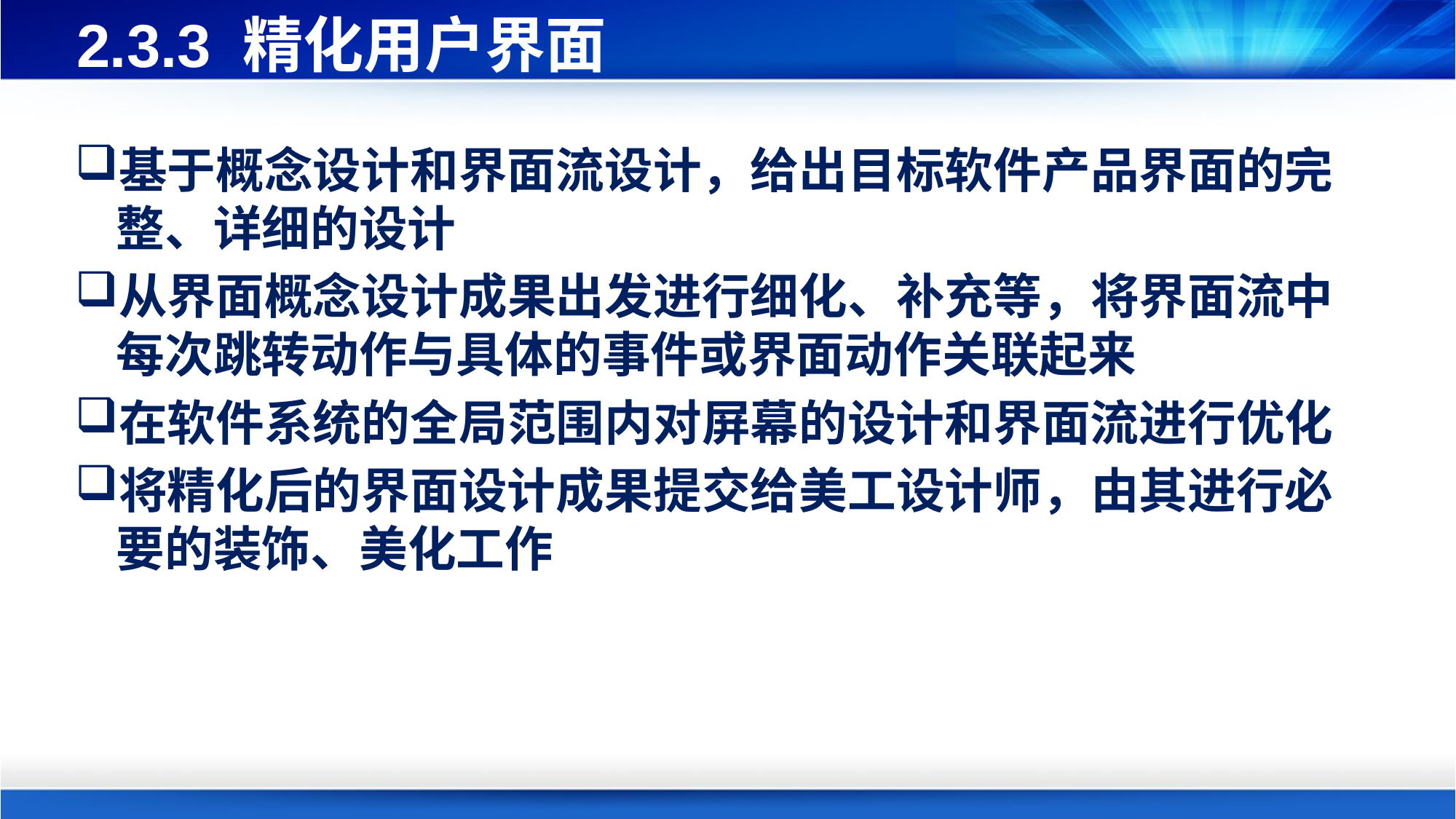

# 2.3.3 精化用户界面
基于概念设计和界面流设计，给出目标软件产品界面的完整、详细的设计
从界面概念设计成果出发进行细化、补充等，将界面流中每次跳转动作与具体的事件或界面动作关联起来
在软件系统的全局范围内对屏幕的设计和界面流进行优化
将精化后的界面设计成果提交给美工设计师，由其进行必要的装饰、美化工作